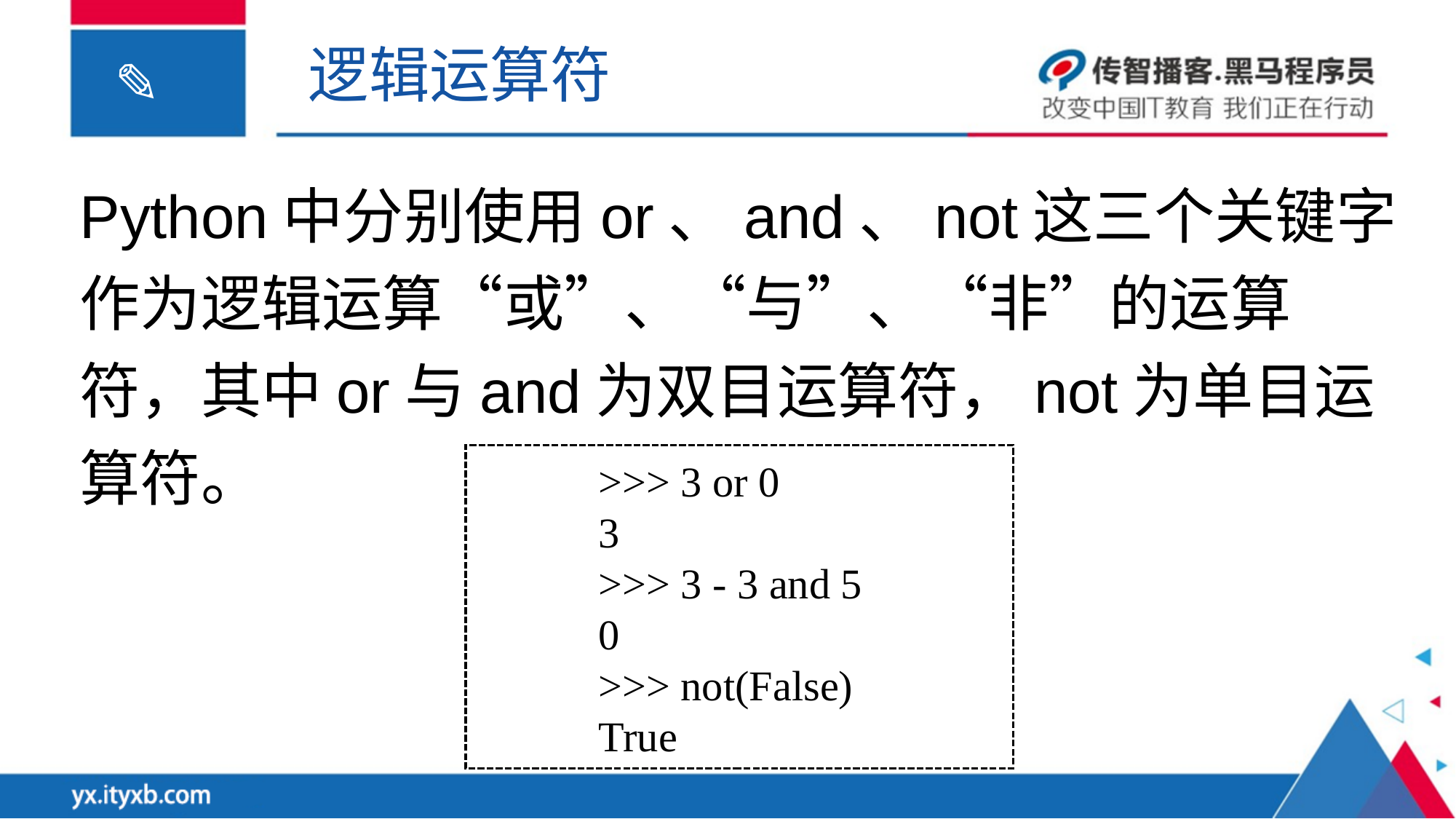

逻辑运算符
Python中分别使用or、and、not这三个关键字作为逻辑运算“或”、“与”、“非”的运算符，其中or与and为双目运算符，not为单目运算符。

>>> 3 or 0
3
>>> 3 - 3 and 5
0
>>> not(False)
True